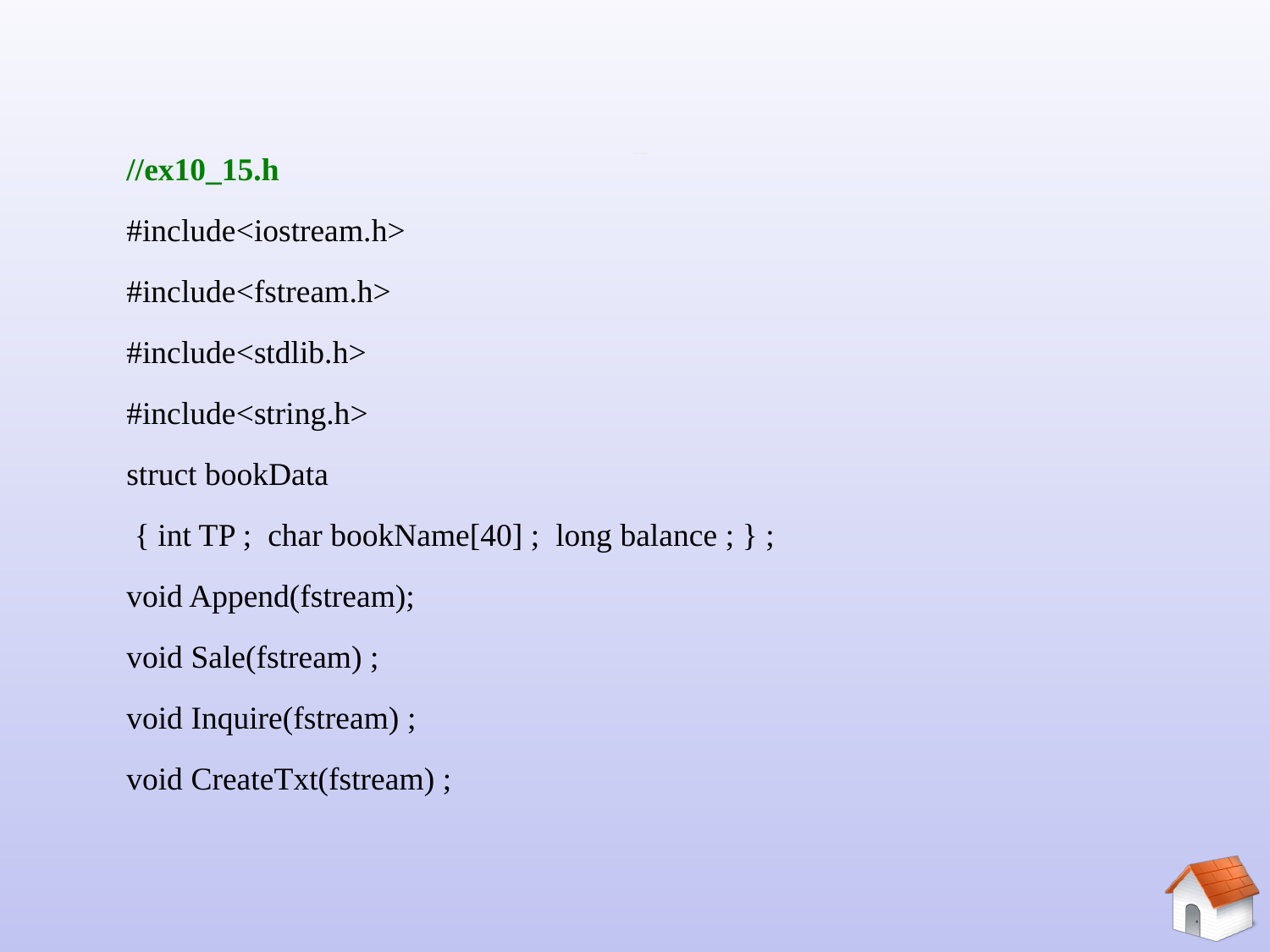

# 10.5.4  二进制文件
//ex10_15.h
#include<iostream.h>
#include<fstream.h>
#include<stdlib.h>
#include<string.h>
struct bookData
 { int TP ;  char bookName[40] ;  long balance ; } ;
void Append(fstream);
void Sale(fstream) ;
void Inquire(fstream) ;
void CreateTxt(fstream) ;